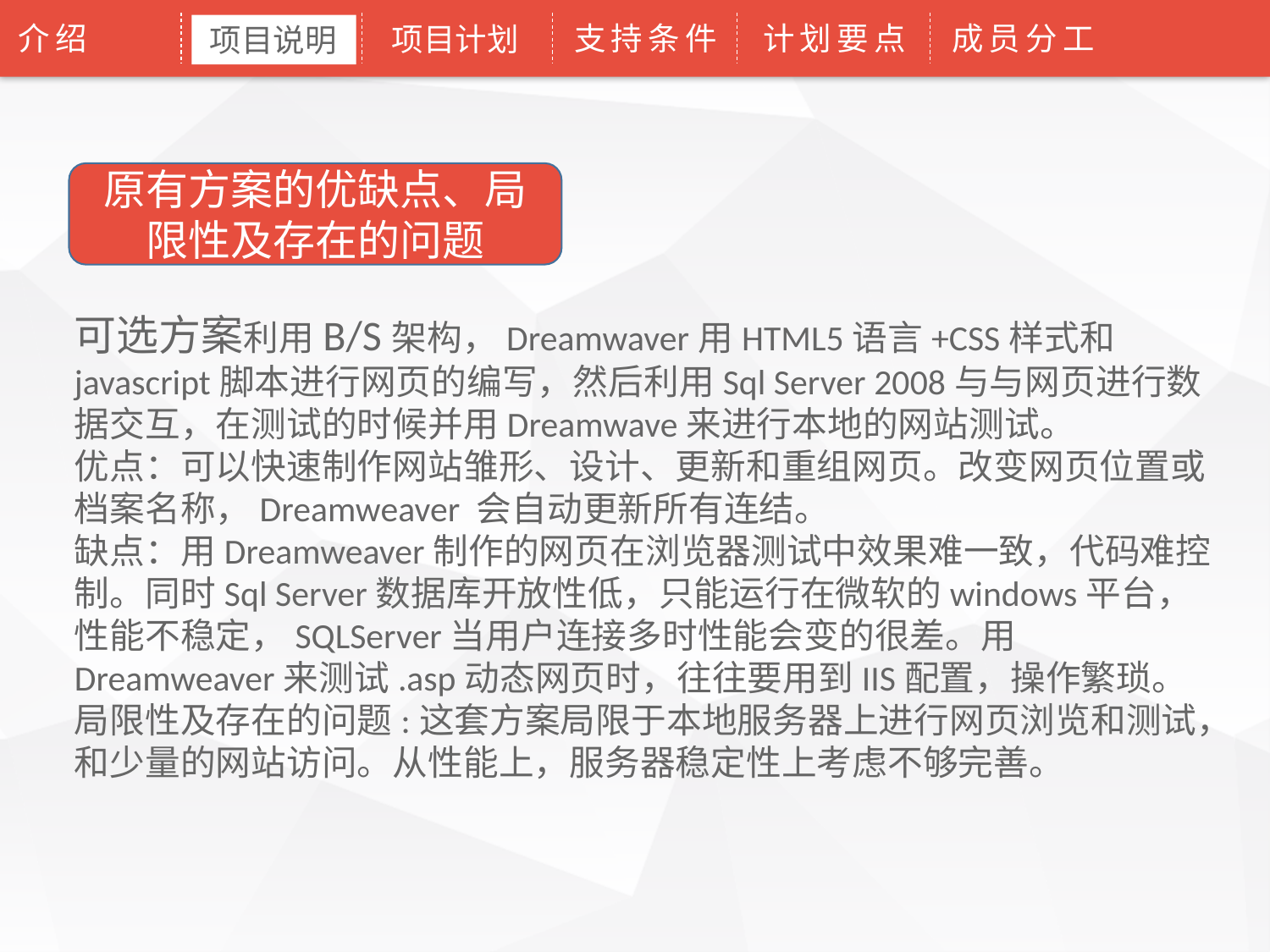

介绍
支持条件
计划要点
成员分工
项目计划
项目说明

原有方案的优缺点、局限性及存在的问题
可选方案利用B/S架构，Dreamwaver用HTML5语言+CSS样式和javascript脚本进行网页的编写，然后利用Sql Server 2008与与网页进行数据交互，在测试的时候并用Dreamwave来进行本地的网站测试。
优点：可以快速制作网站雏形、设计、更新和重组网页。改变网页位置或档案名称，Dreamweaver 会自动更新所有连结。
缺点：用Dreamweaver制作的网页在浏览器测试中效果难一致，代码难控制。同时Sql Server数据库开放性低，只能运行在微软的windows平台，性能不稳定，SQLServer当用户连接多时性能会变的很差。用Dreamweaver来测试.asp动态网页时，往往要用到IIS配置，操作繁琐。
局限性及存在的问题:这套方案局限于本地服务器上进行网页浏览和测试，和少量的网站访问。从性能上，服务器稳定性上考虑不够完善。